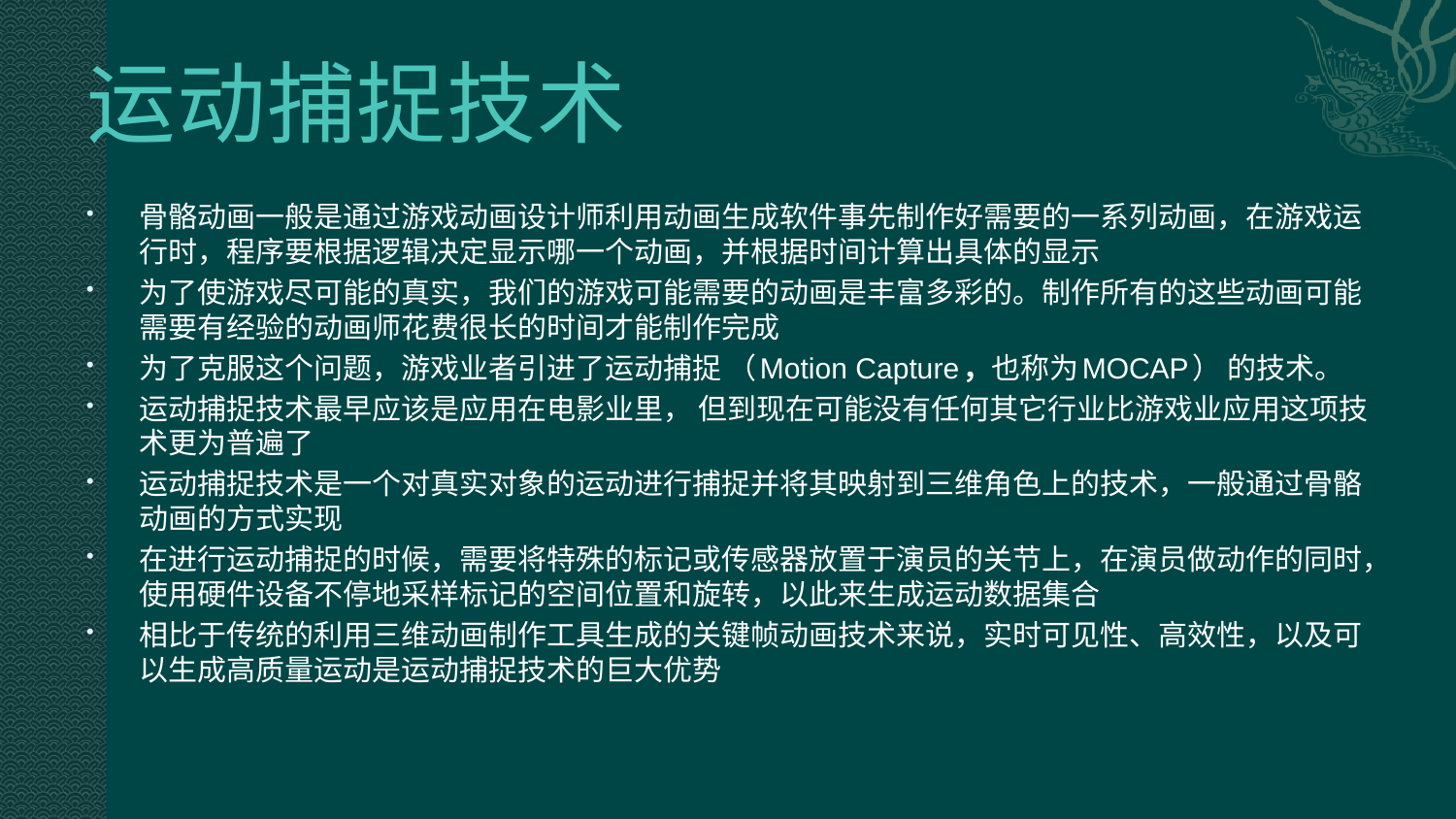

# 运动捕捉技术
骨骼动画一般是通过游戏动画设计师利用动画生成软件事先制作好需要的一系列动画，在游戏运行时，程序要根据逻辑决定显示哪一个动画，并根据时间计算出具体的显示
为了使游戏尽可能的真实，我们的游戏可能需要的动画是丰富多彩的。制作所有的这些动画可能需要有经验的动画师花费很长的时间才能制作完成
为了克服这个问题，游戏业者引进了运动捕捉 （Motion Capture，也称为MOCAP） 的技术。
运动捕捉技术最早应该是应用在电影业里， 但到现在可能没有任何其它行业比游戏业应用这项技术更为普遍了
运动捕捉技术是一个对真实对象的运动进行捕捉并将其映射到三维角色上的技术，一般通过骨骼动画的方式实现
在进行运动捕捉的时候，需要将特殊的标记或传感器放置于演员的关节上，在演员做动作的同时，使用硬件设备不停地采样标记的空间位置和旋转，以此来生成运动数据集合
相比于传统的利用三维动画制作工具生成的关键帧动画技术来说，实时可见性、高效性，以及可以生成高质量运动是运动捕捉技术的巨大优势